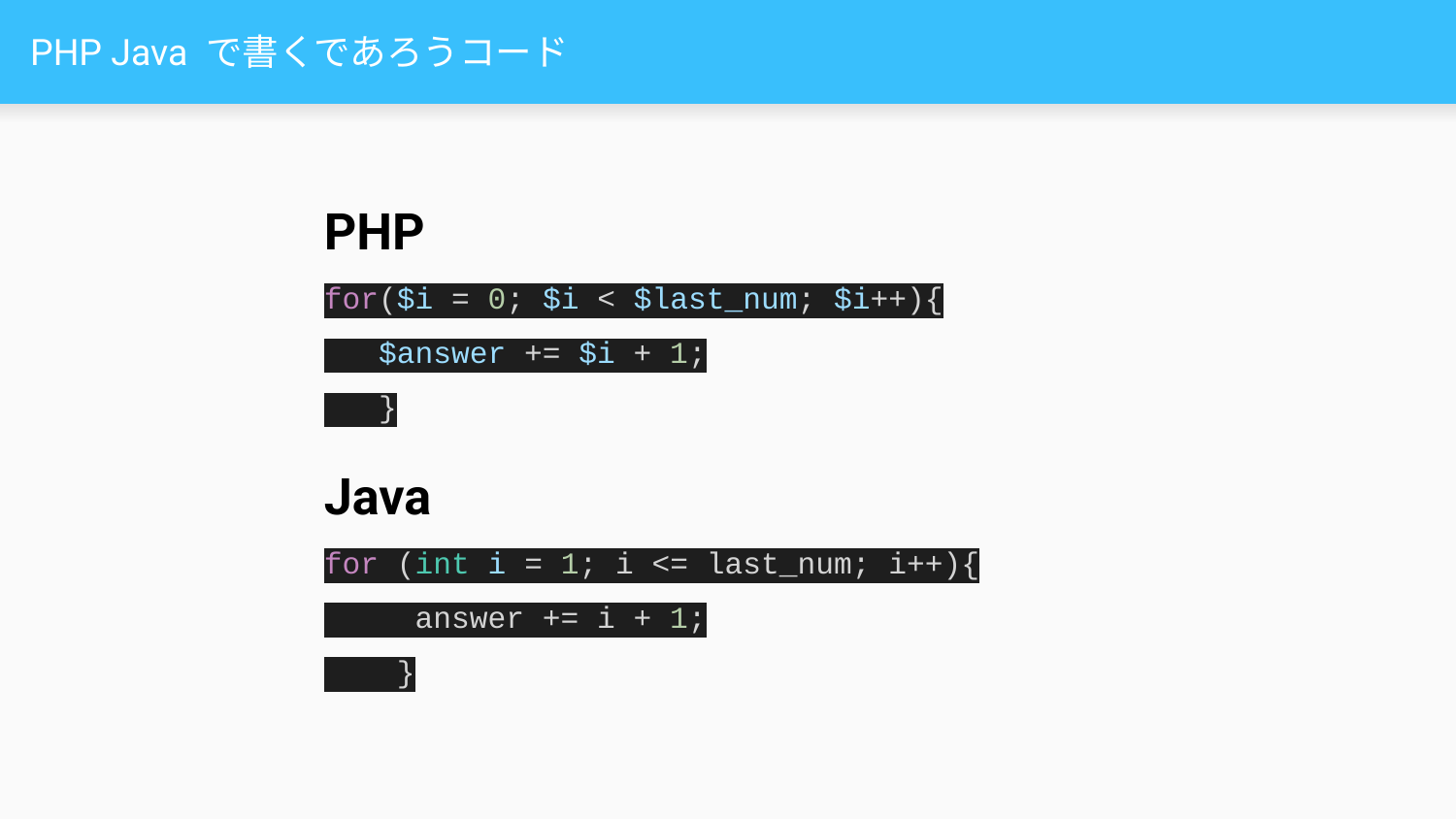

# PHP Java で書くであろうコード

PHP
for($i = 0; $i < $last_num; $i++){
   $answer += $i + 1;
   }

Java
for (int i = 1; i <= last_num; i++){
     answer += i + 1;
    }